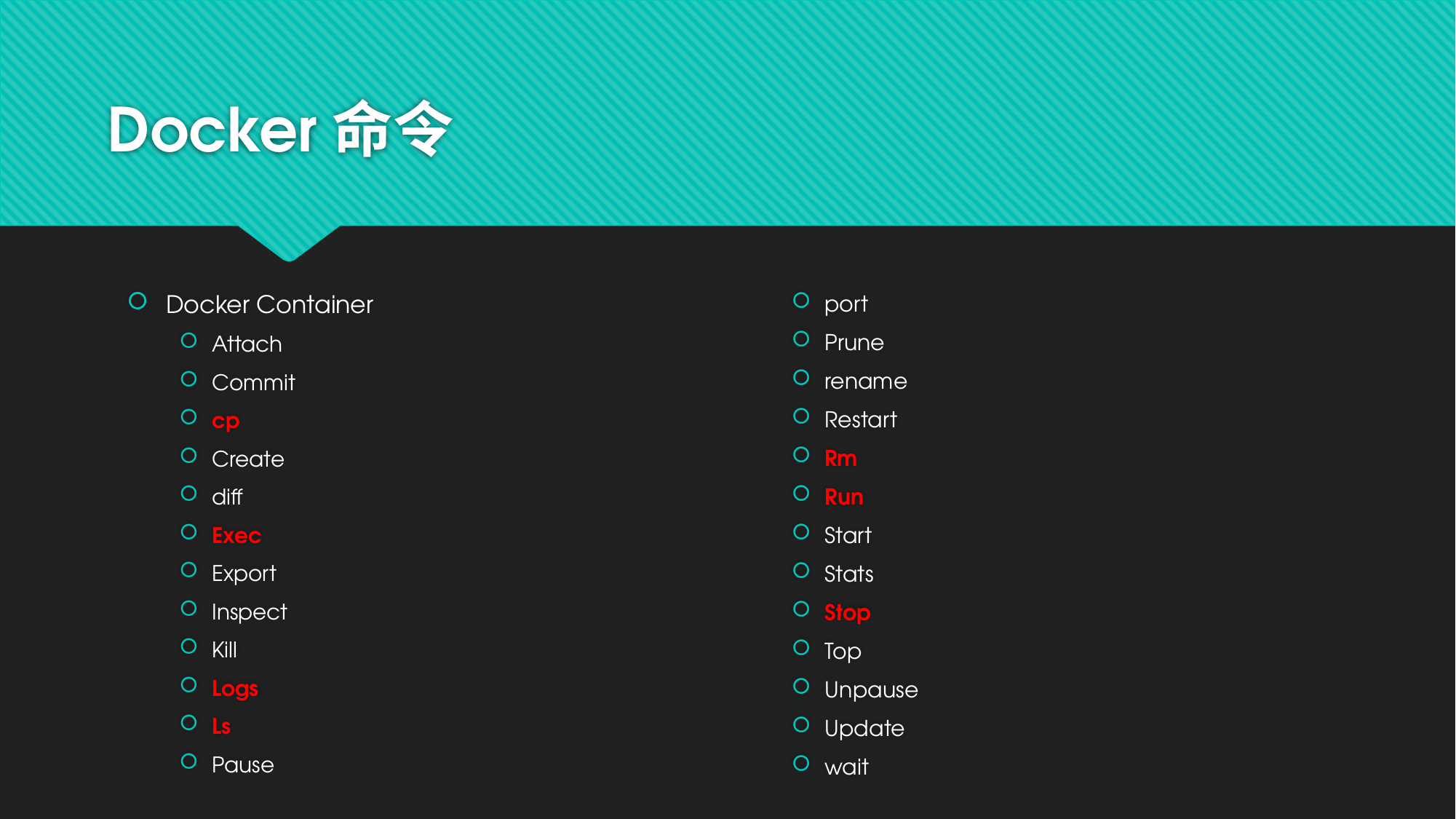

# Docker命令
port
Prune
rename
Restart
Rm
Run
Start
Stats
Stop
Top
Unpause
Update
wait
Docker Container
Attach
Commit
cp
Create
diff
Exec
Export
Inspect
Kill
Logs
Ls
Pause